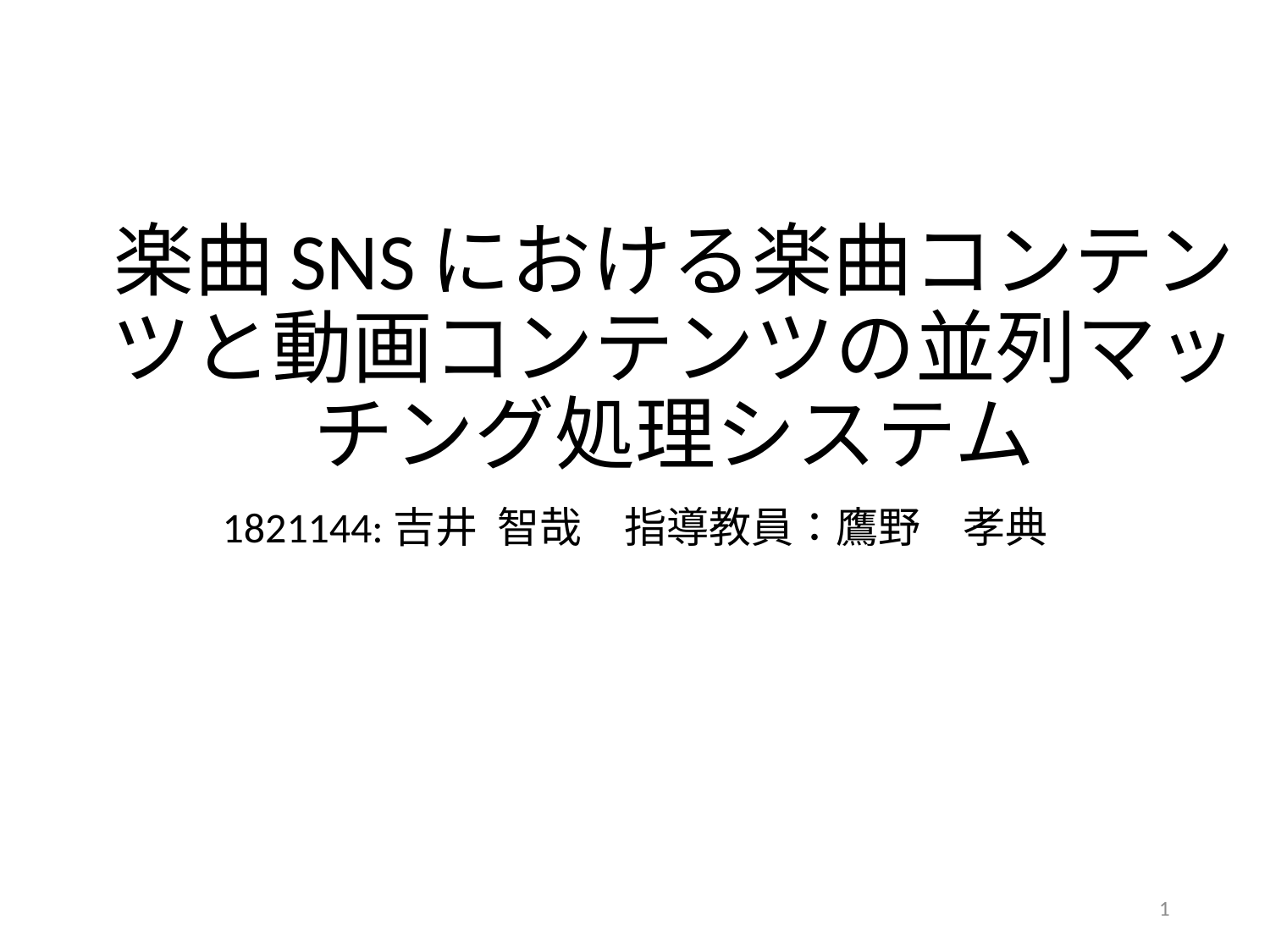

# 楽曲SNSにおける楽曲コンテンツと動画コンテンツの並列マッチング処理システム
1821144:吉井  智哉　指導教員：鷹野　孝典

1